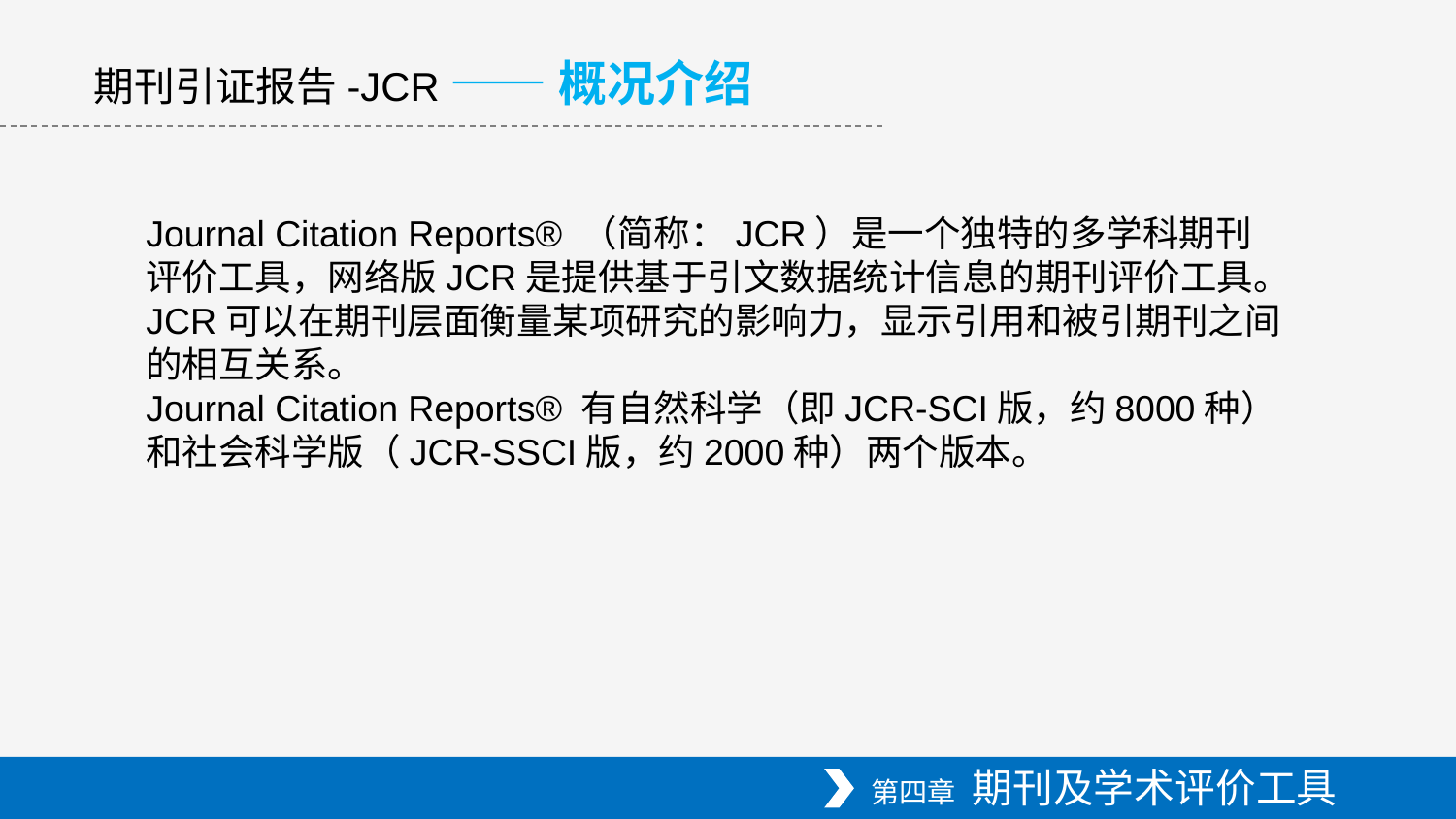

——概况介绍
期刊引证报告-JCR
Journal Citation Reports® （简称：JCR）是一个独特的多学科期刊评价工具，网络版JCR是提供基于引文数据统计信息的期刊评价工具。
JCR可以在期刊层面衡量某项研究的影响力，显示引用和被引期刊之间的相互关系。
Journal Citation Reports® 有自然科学（即JCR-SCI版，约8000种）和社会科学版（JCR-SSCI版，约2000种）两个版本。